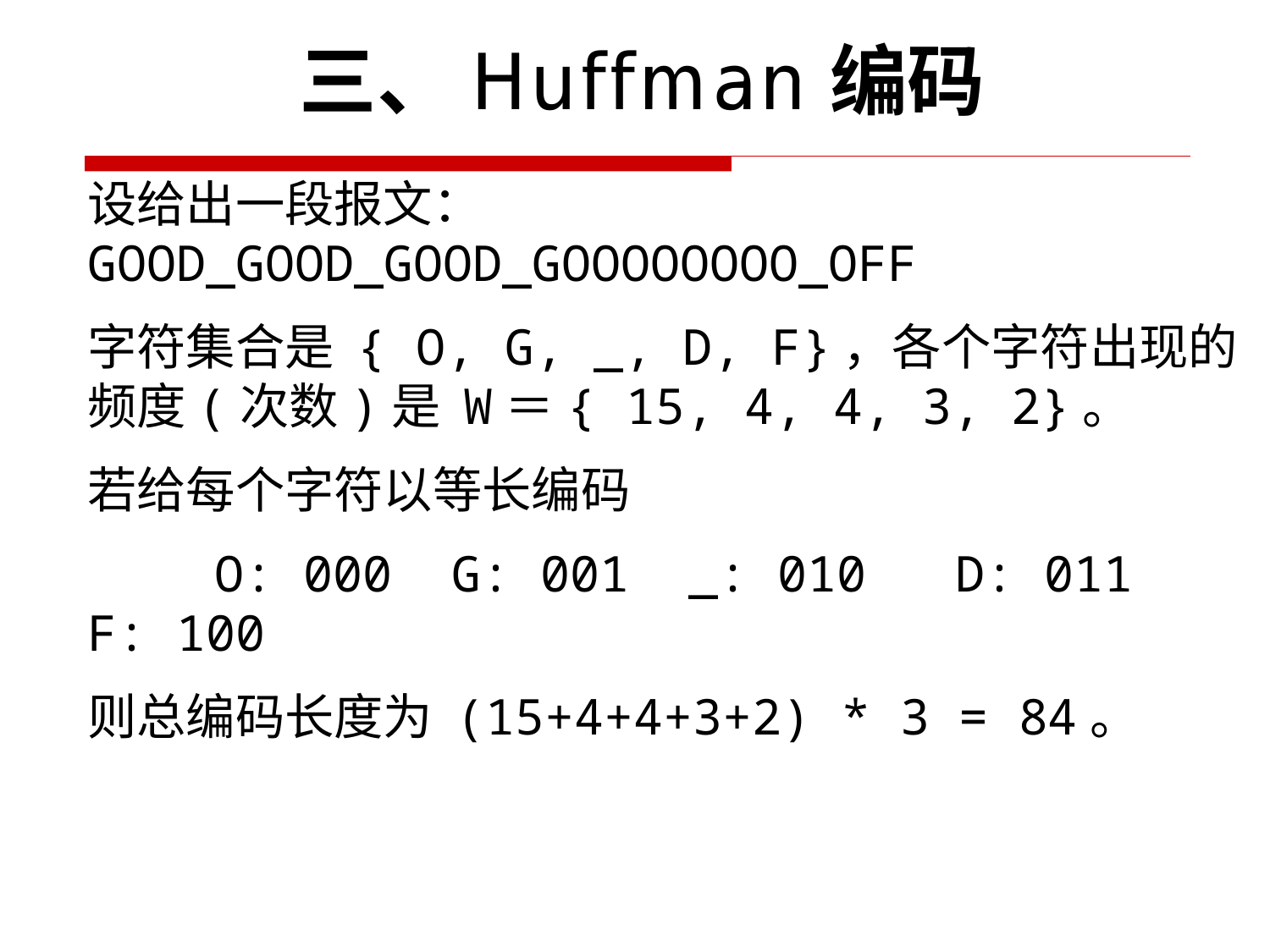

三、Huffman编码
设给出一段报文：GOOD_GOOD_GOOD_GOOOOOOOO_OFF
字符集合是 { O, G, _, D, F}，各个字符出现的频度(次数)是 W＝{ 15, 4, 4, 3, 2}。
若给每个字符以等长编码
	O: 000  G: 001  _: 010   D: 011   F: 100
则总编码长度为 (15+4+4+3+2) * 3 = 84。